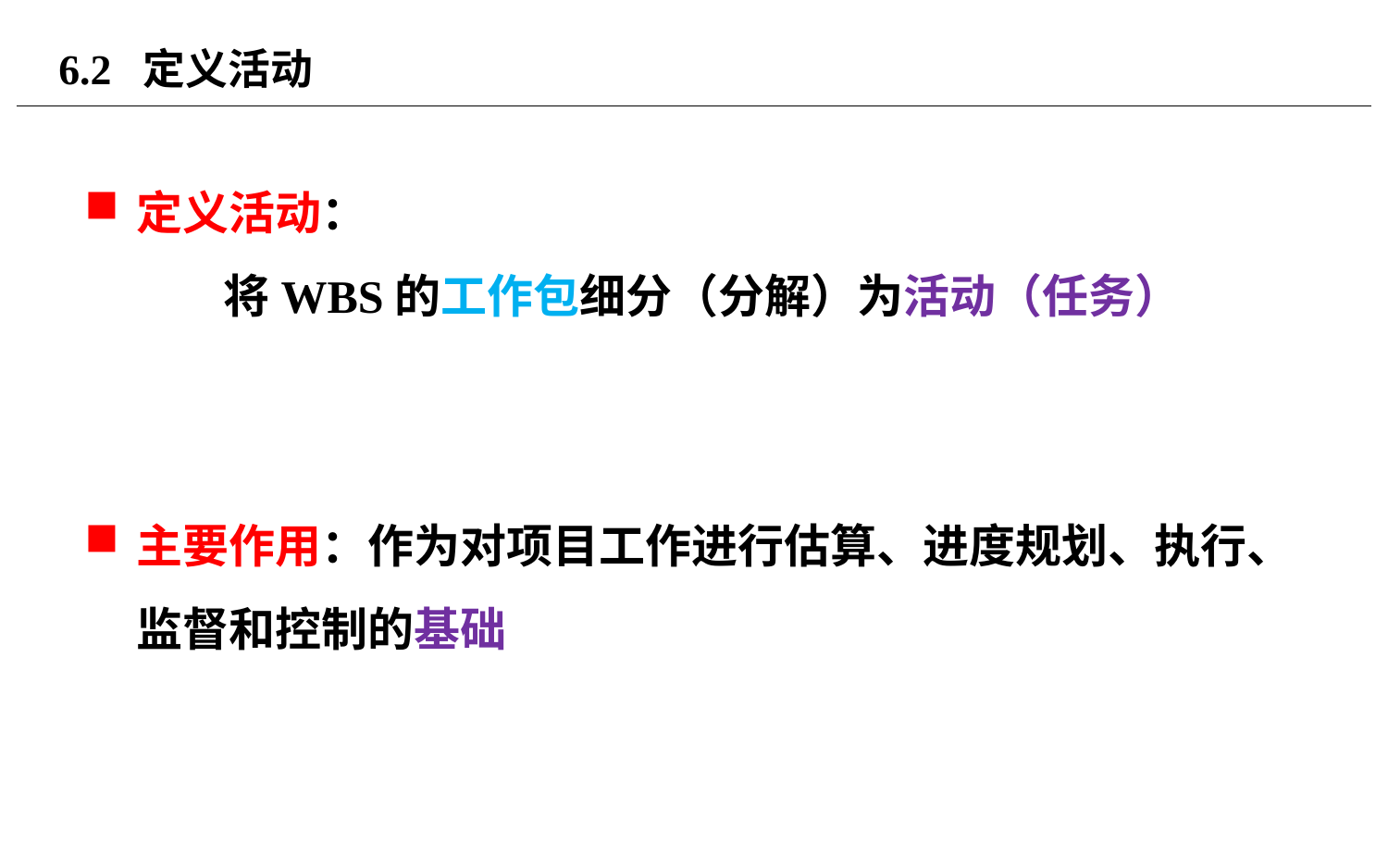

# 6.2  定义活动
定义活动：
	将WBS的工作包细分（分解）为活动（任务）

主要作用：作为对项目工作进行估算、进度规划、执行、监督和控制的基础